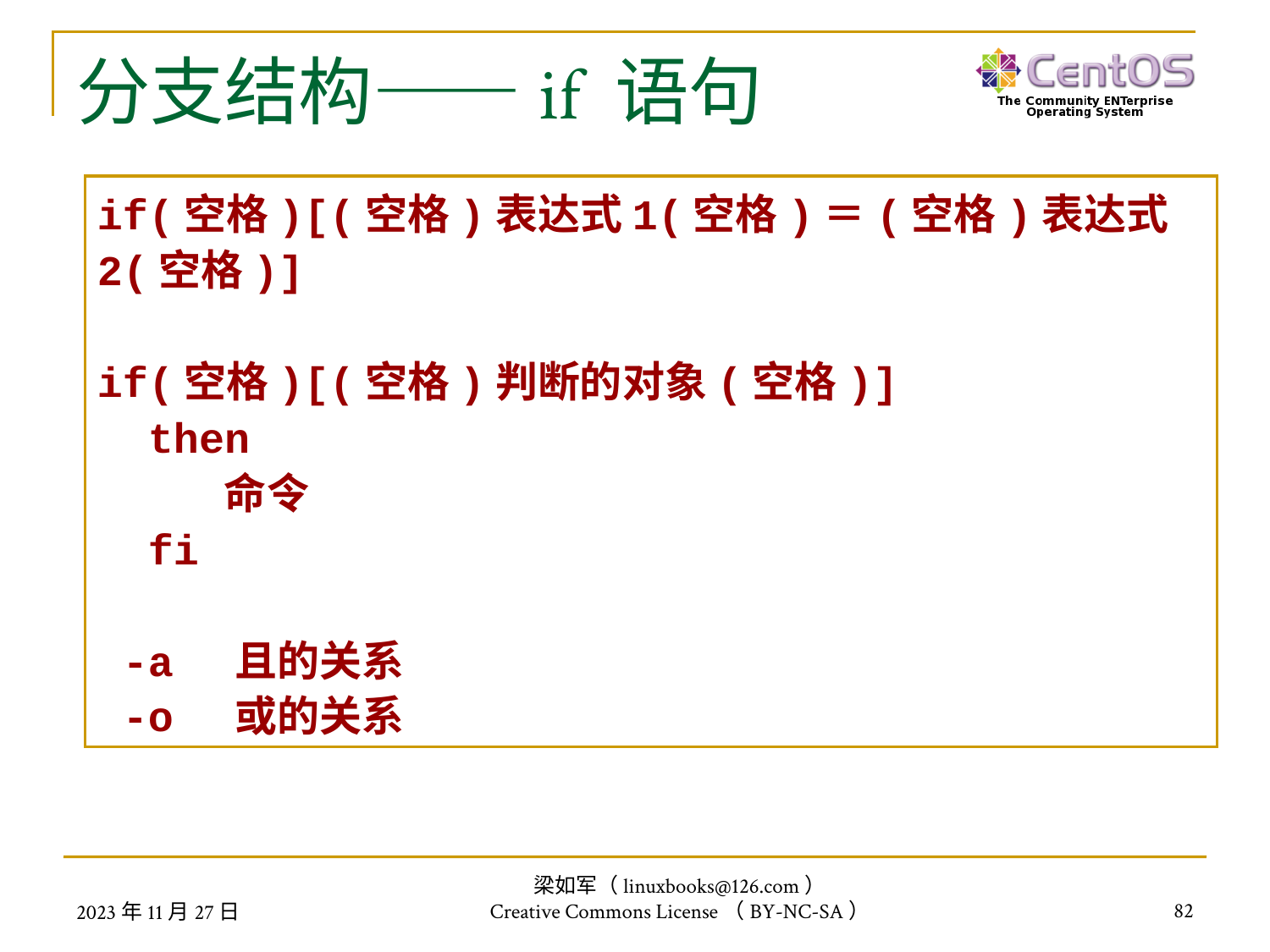

# 分支结构——if 语句
if(空格)[(空格)表达式1(空格)＝(空格)表达式2(空格)]

if(空格)[(空格)判断的对象(空格)]
  then
  	命令
  fi

 -a  且的关系
 -o  或的关系
梁如军（linuxbooks@126.com）
Creative Commons License（BY-NC-SA）
2023年11月27日
82